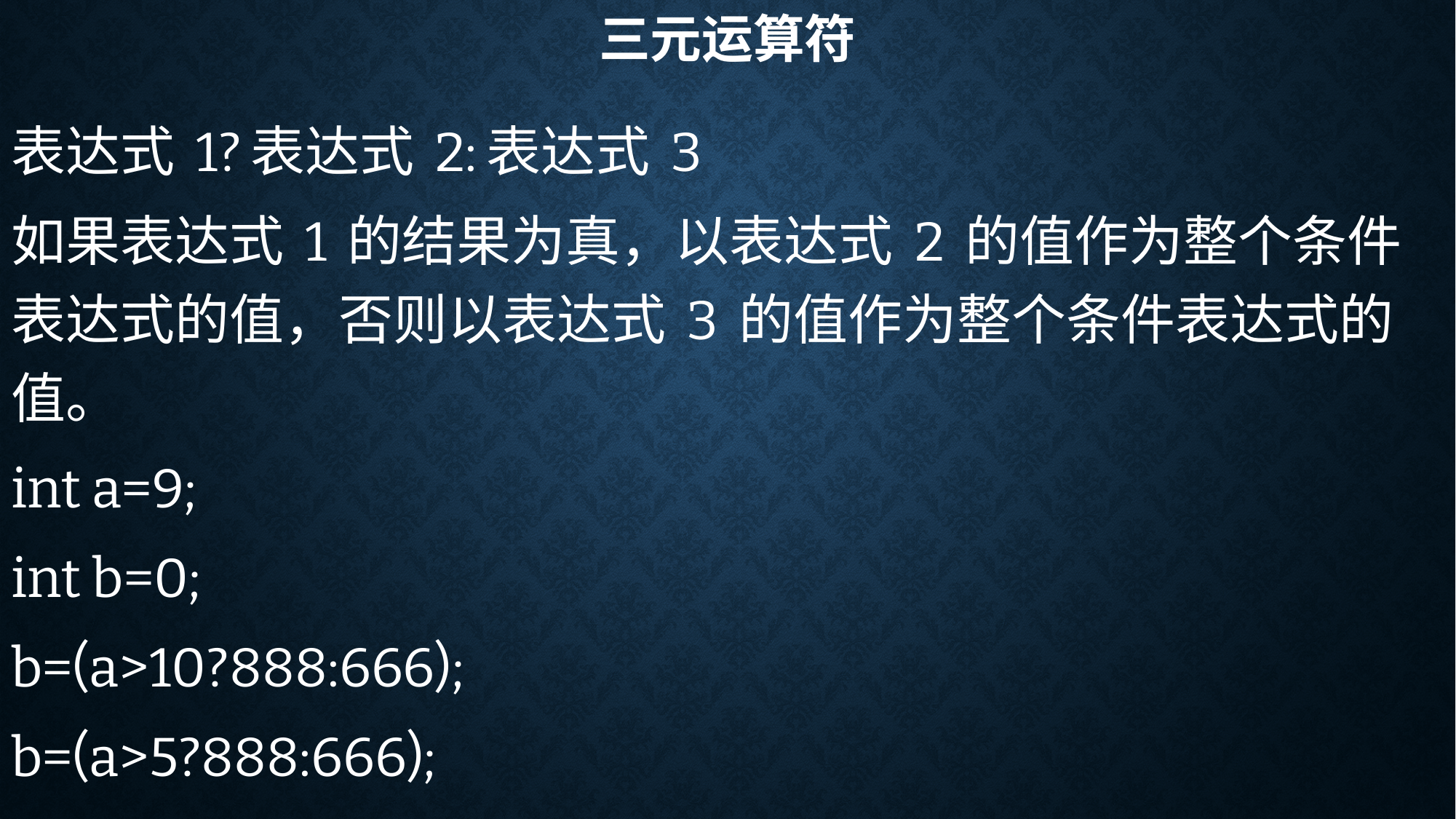

# 三元运算符
表达式 1?表达式 2:表达式 3
如果表达式 1 的结果为真，以表达式 2 的值作为整个条件表达式的值，否则以表达式 3 的值作为整个条件表达式的值。
int a=9;
int b=0;
b=(a>10?888:666);
b=(a>5?888:666);